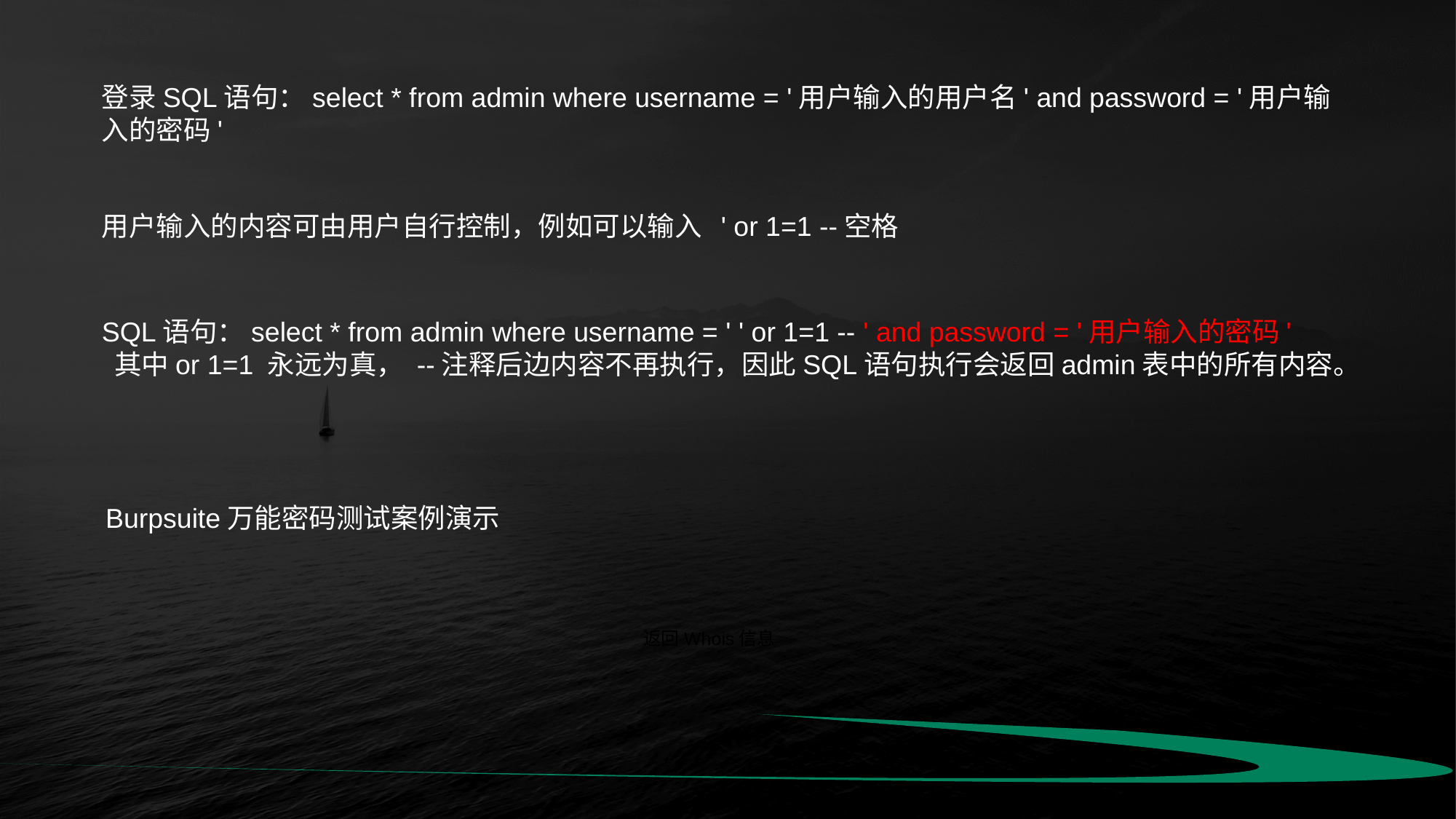

登录SQL语句：select * from admin where username = '用户输入的用户名' and password = '用户输入的密码'
用户输入的内容可由用户自行控制，例如可以输入  ' or 1=1 --空格
SQL语句：select * from admin where username = ' ' or 1=1 -- ' and password = '用户输入的密码'
 其中or 1=1 永远为真， --注释后边内容不再执行，因此SQL语句执行会返回admin表中的所有内容。
Burpsuite万能密码测试案例演示
返回Whois信息